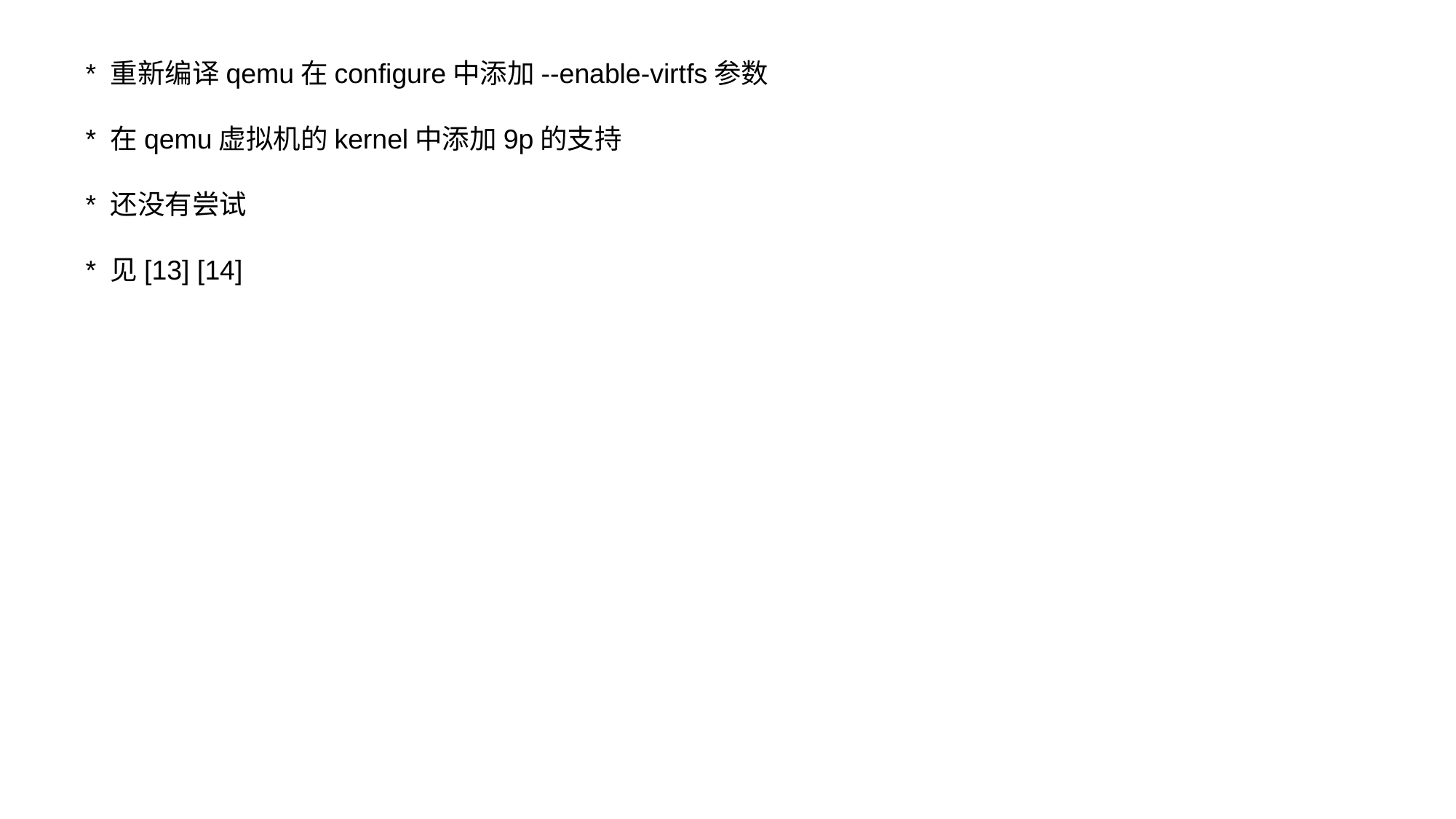

* 重新编译qemu在configure中添加--enable-virtfs参数

* 在qemu虚拟机的kernel中添加9p的支持

* 还没有尝试

* 见[13] [14]